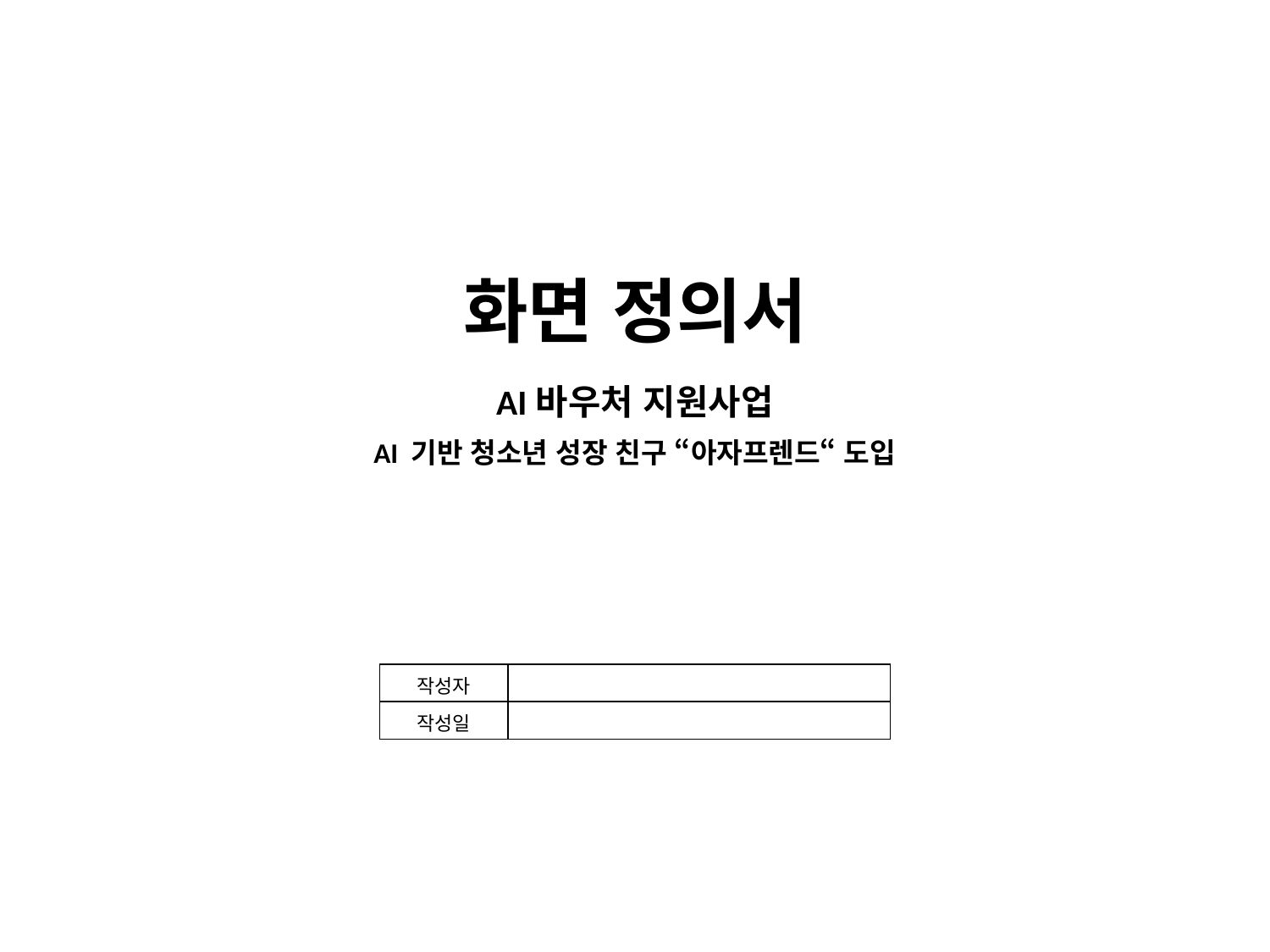

화면 정의서
AI바우처 지원사업
AI 기반 청소년 성장 친구 “아자프렌드“ 도입
| 작성자 |  |
| --- | --- |
| 작성일 |  |